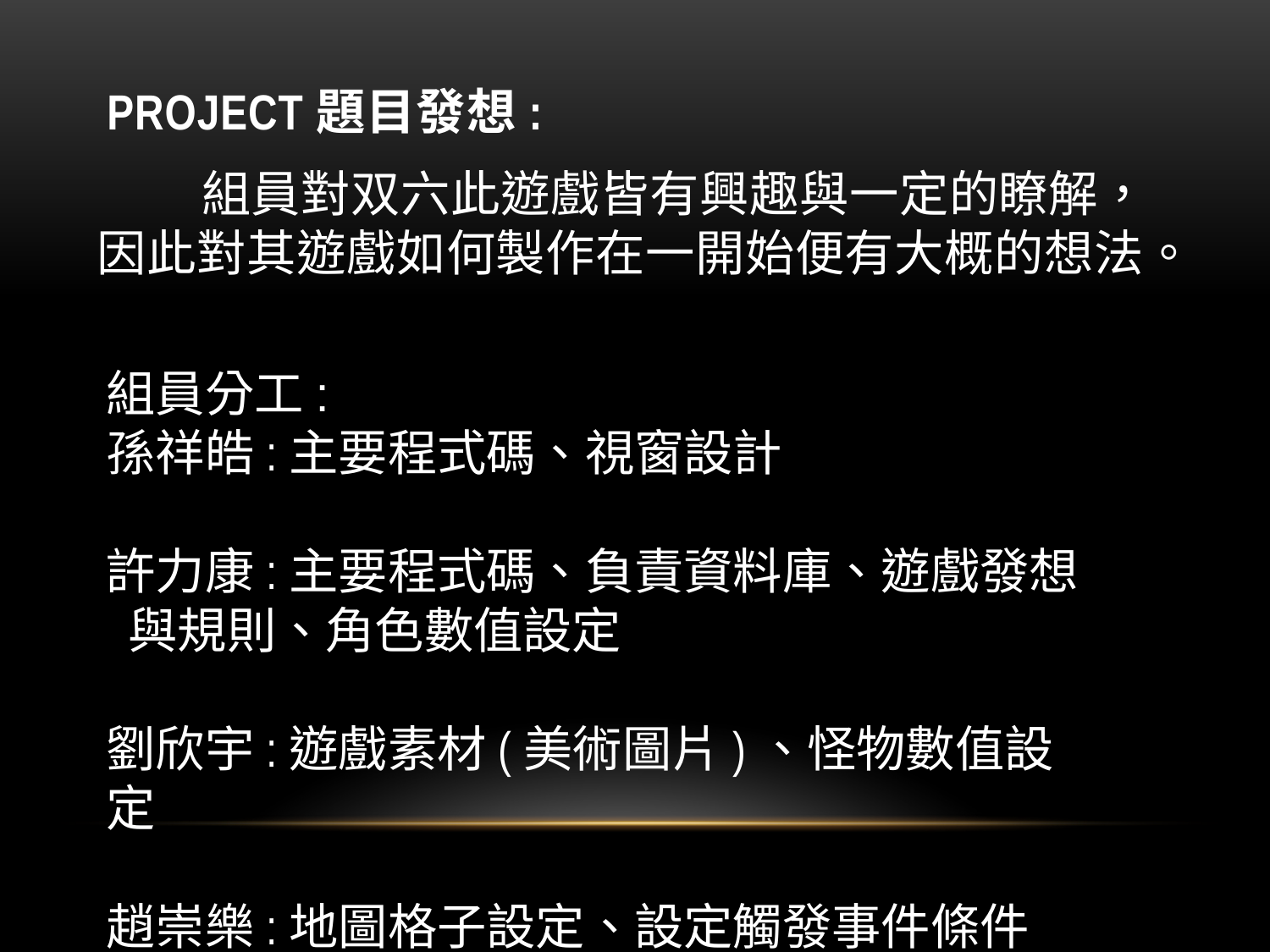

# PROJECT題目發想:
        組員對双六此遊戲皆有興趣與一定的瞭解，因此對其遊戲如何製作在一開始便有大概的想法。

組員分工:
孫祥皓:主要程式碼、視窗設計

許力康:主要程式碼、負責資料庫、遊戲發想     與規則、角色數值設定

劉欣宇:遊戲素材(美術圖片)、怪物數值設定

趙崇樂:地圖格子設定、設定觸發事件條件